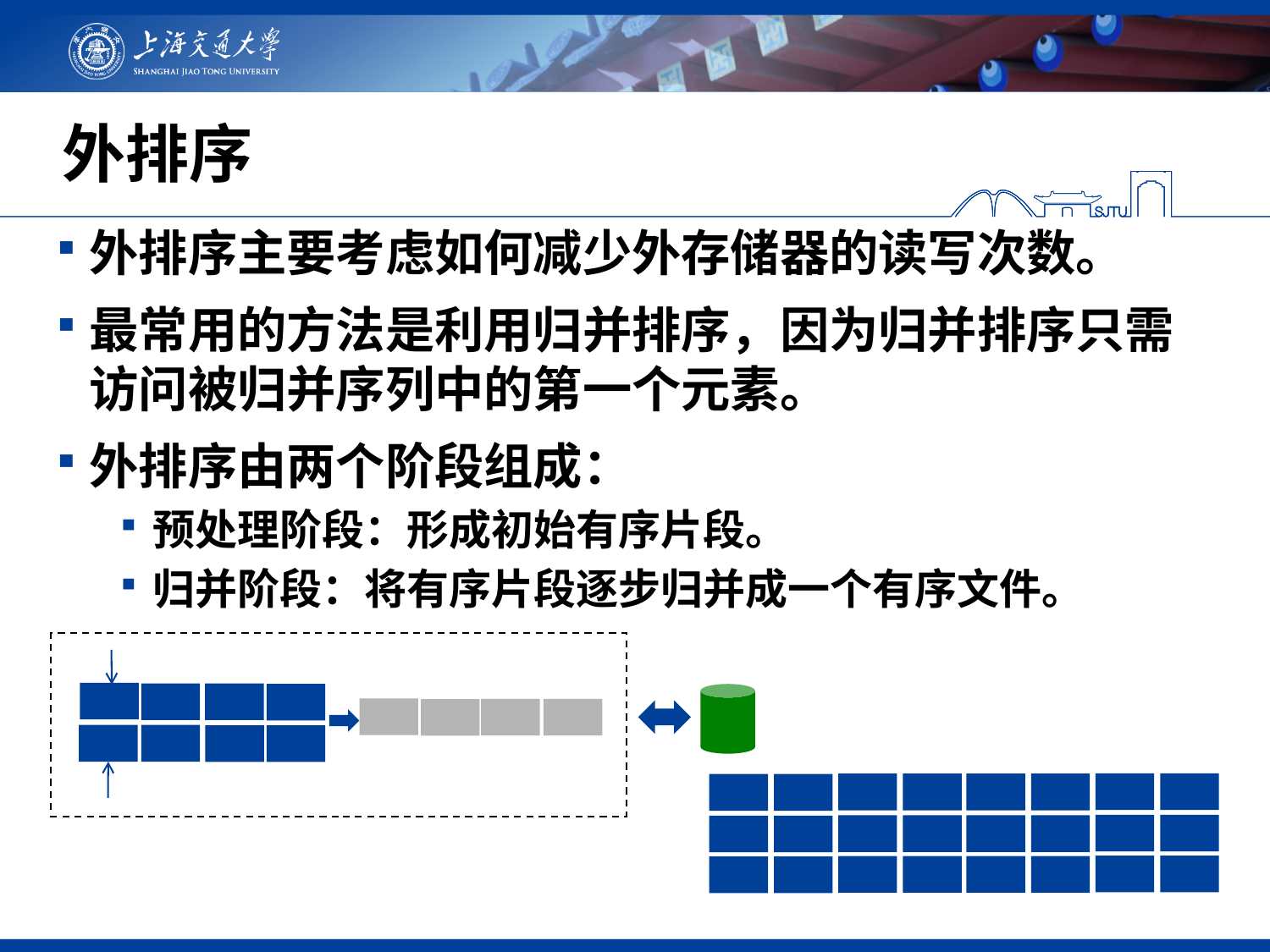

# 外排序
外排序主要考虑如何减少外存储器的读写次数。
最常用的方法是利用归并排序，因为归并排序只需访问被归并序列中的第一个元素。
外排序由两个阶段组成：
预处理阶段：形成初始有序片段。
归并阶段：将有序片段逐步归并成一个有序文件。